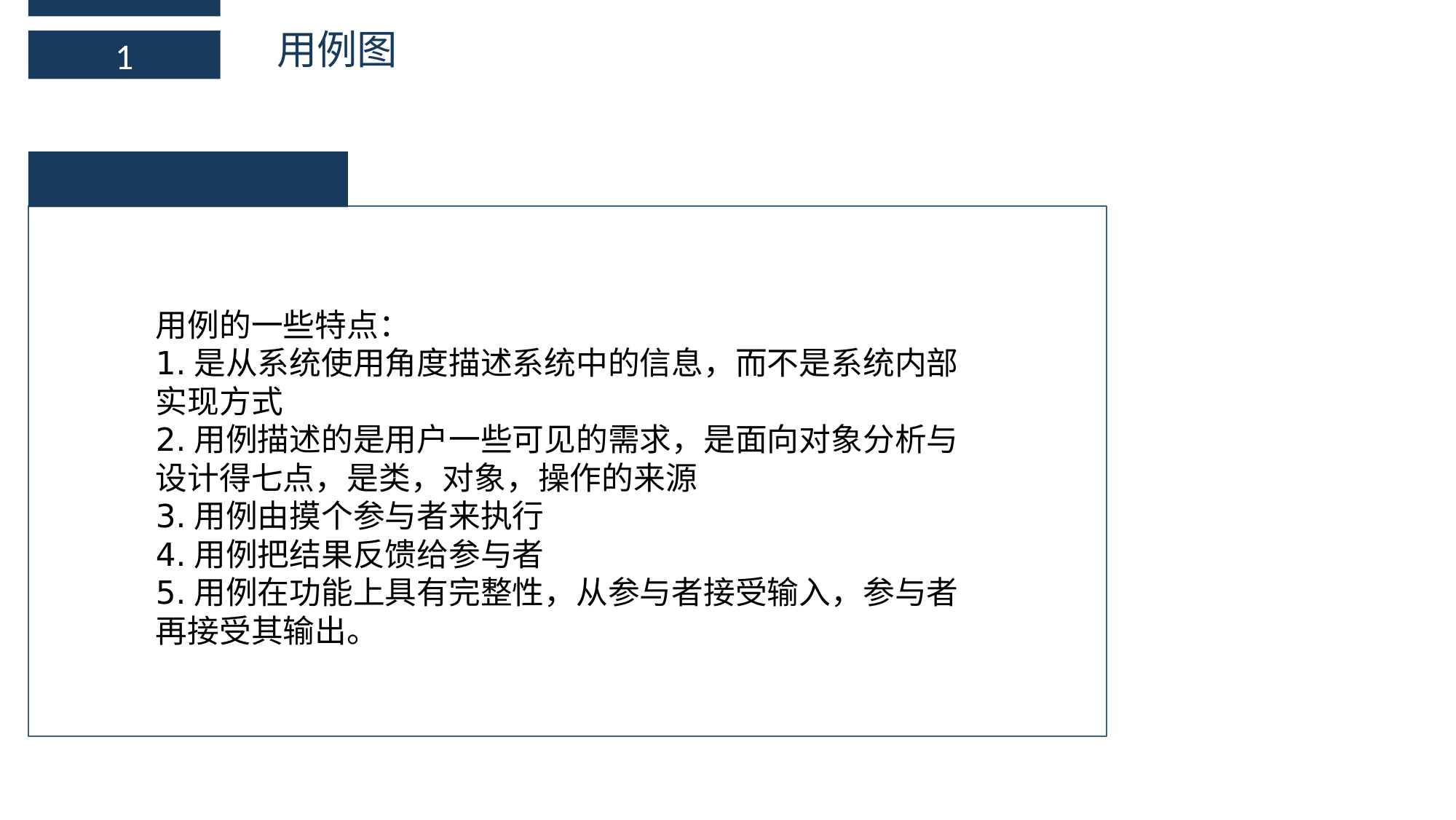

用例图
1

用例的一些特点：
1.是从系统使用角度描述系统中的信息，而不是系统内部实现方式
2.用例描述的是用户一些可见的需求，是面向对象分析与设计得七点，是类，对象，操作的来源
3.用例由摸个参与者来执行
4.用例把结果反馈给参与者
5.用例在功能上具有完整性，从参与者接受输入，参与者再接受其输出。